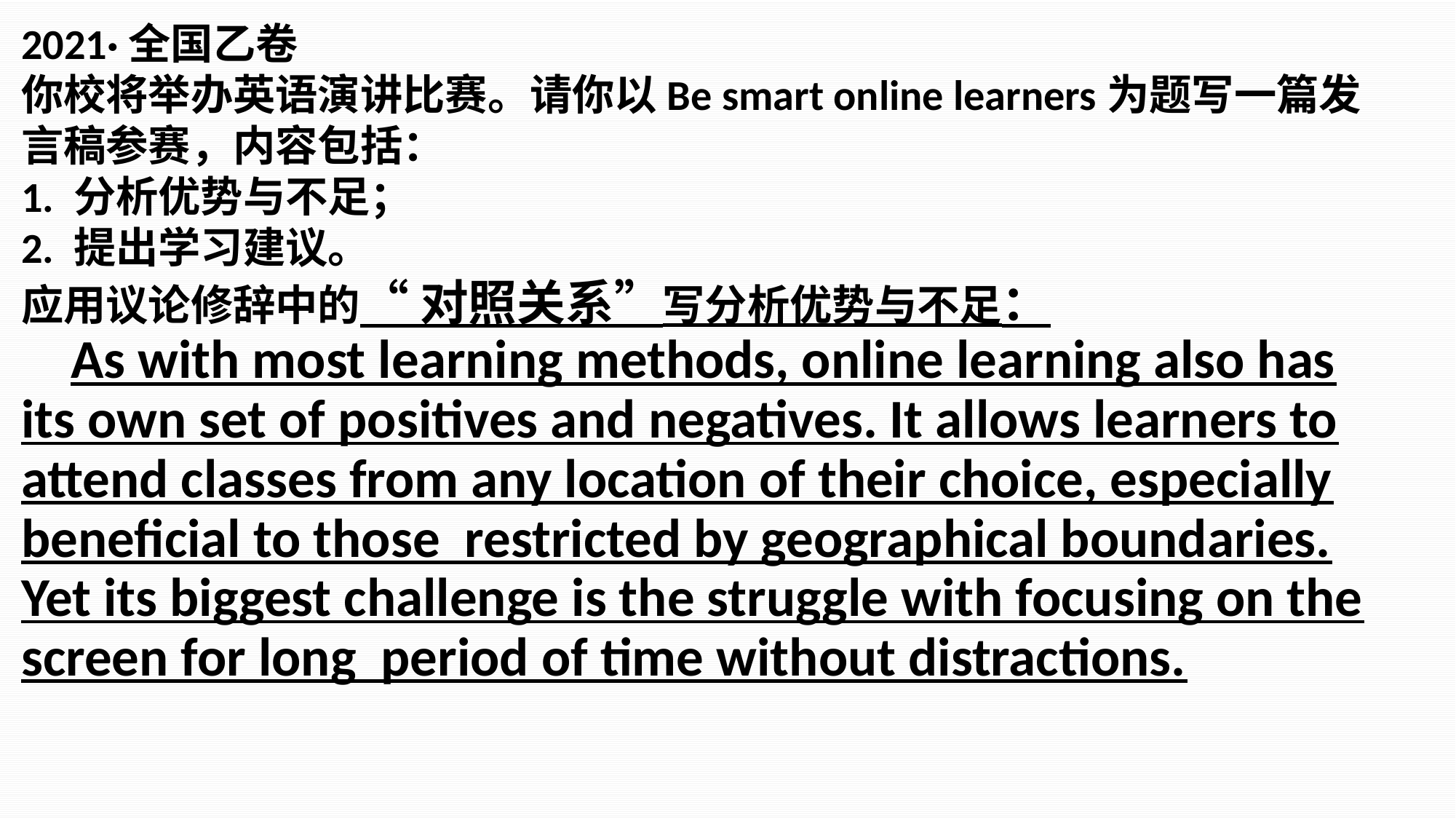

2021·全国乙卷
你校将举办英语演讲比赛。请你以Be smart online learners为题写一篇发言稿参赛，内容包括：
1. 分析优势与不足；
2. 提出学习建议。
应用议论修辞中的“ 对照关系”写分析优势与不足：
    As with most learning methods, online learning also has its own set of positives and negatives. It allows learners to attend classes from any location of their choice, especially beneficial to those  restricted by geographical boundaries. Yet its biggest challenge is the struggle with focusing on the screen for long  period of time without distractions.